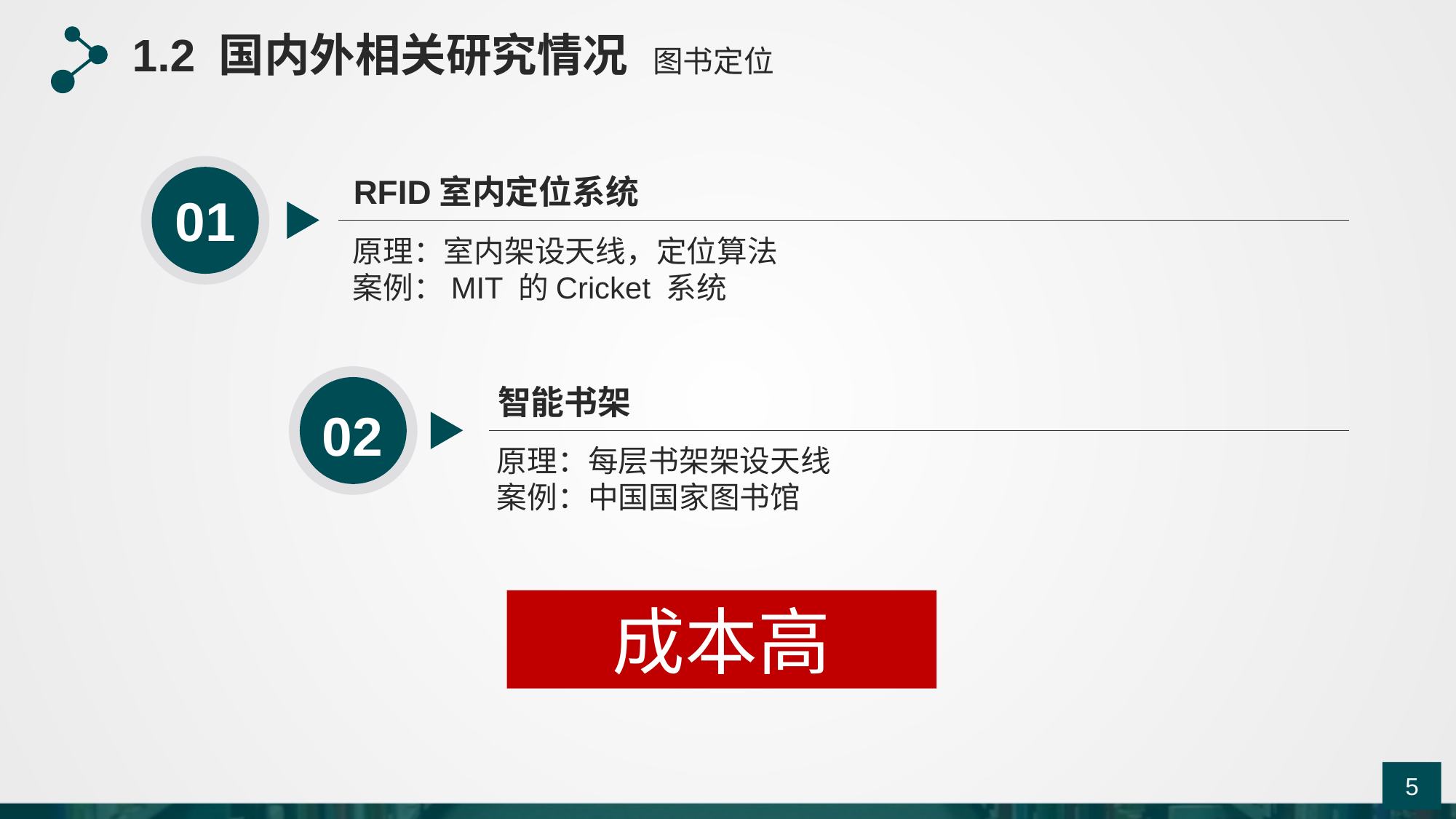

1.2 国内外相关研究情况

图书定位

RFID室内定位系统

01

原理：室内架设天线，定位算法
案例：MIT 的Cricket 系统

智能书架

02

原理：每层书架架设天线
案例：中国国家图书馆
成本高